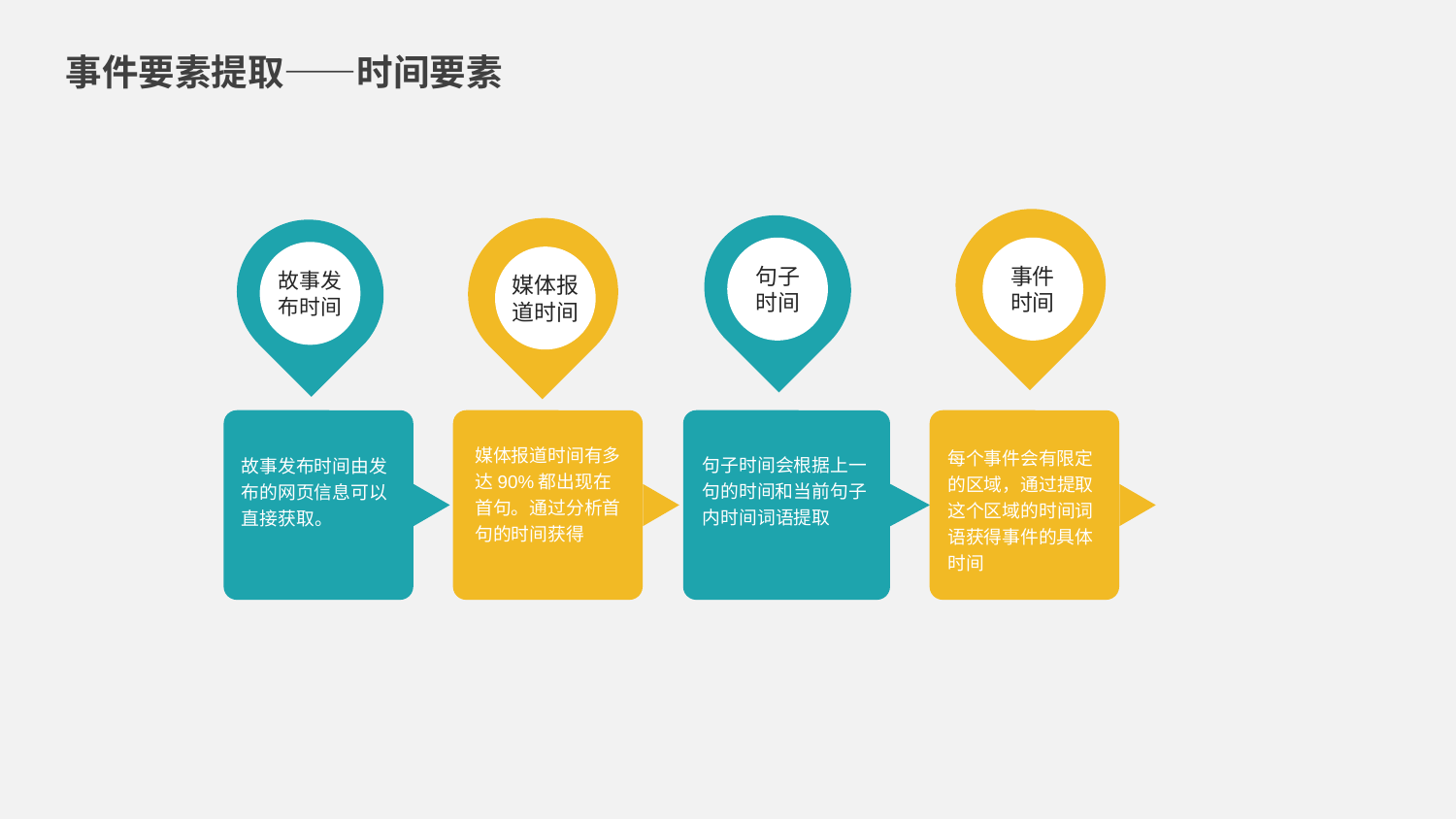

事件要素提取——时间要素

句子
时间

故事发布时间
事件
时间
媒体报道时间

故事发布时间由发布的网页信息可以直接获取。

每个事件会有限定的区域，通过提取这个区域的时间词语获得事件的具体时间

媒体报道时间有多达90%都出现在首句。通过分析首句的时间获得
句子时间会根据上一句的时间和当前句子内时间词语提取